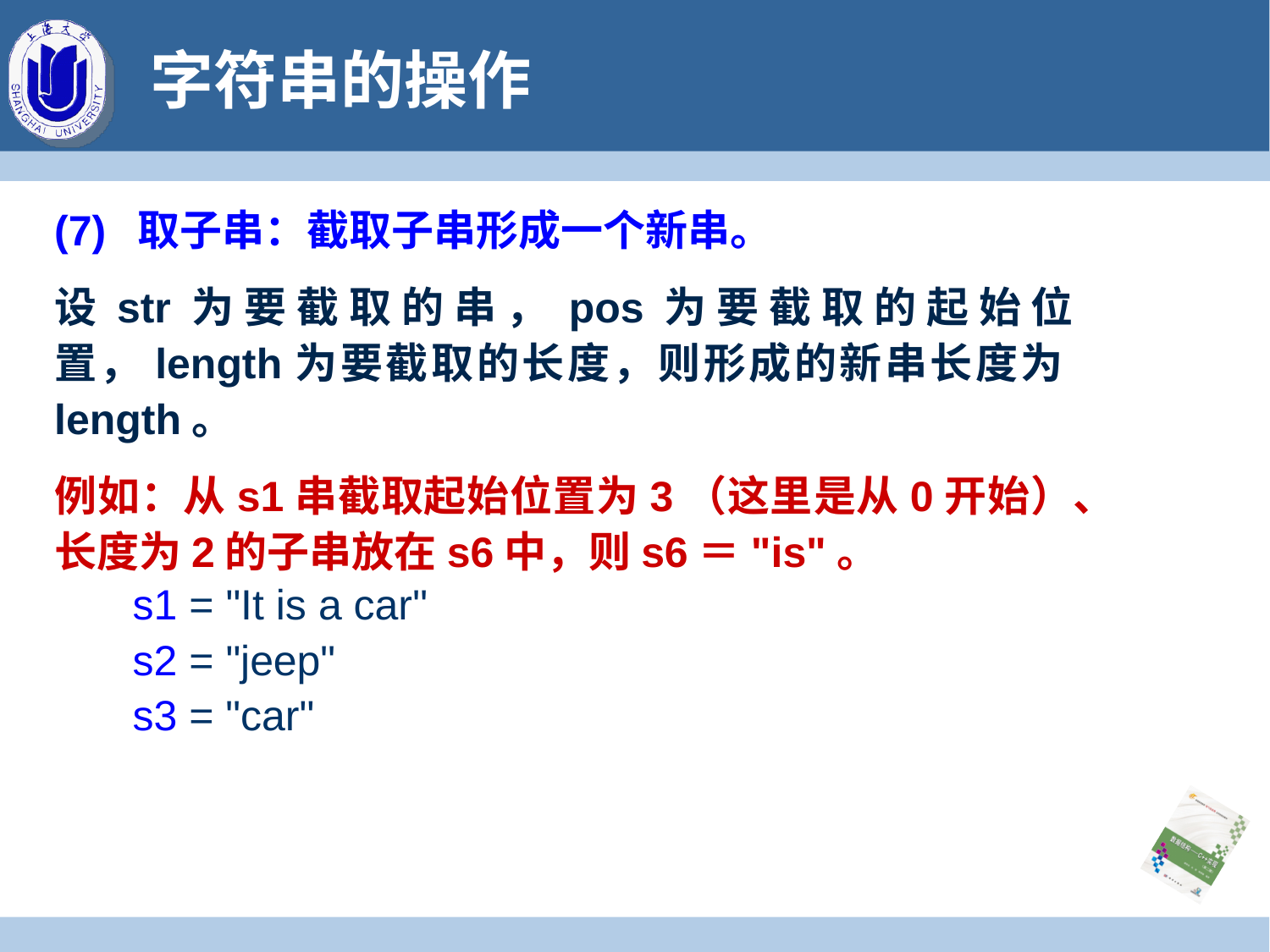

# 字符串的操作
(7)  取子串：截取子串形成一个新串。
设str为要截取的串，pos为要截取的起始位置，length为要截取的长度，则形成的新串长度为length。
例如：从s1串截取起始位置为3（这里是从0开始）、长度为2的子串放在s6中，则s6＝"is"。
s1 = "It is a car"
s2 = "jeep"
s3 = "car"